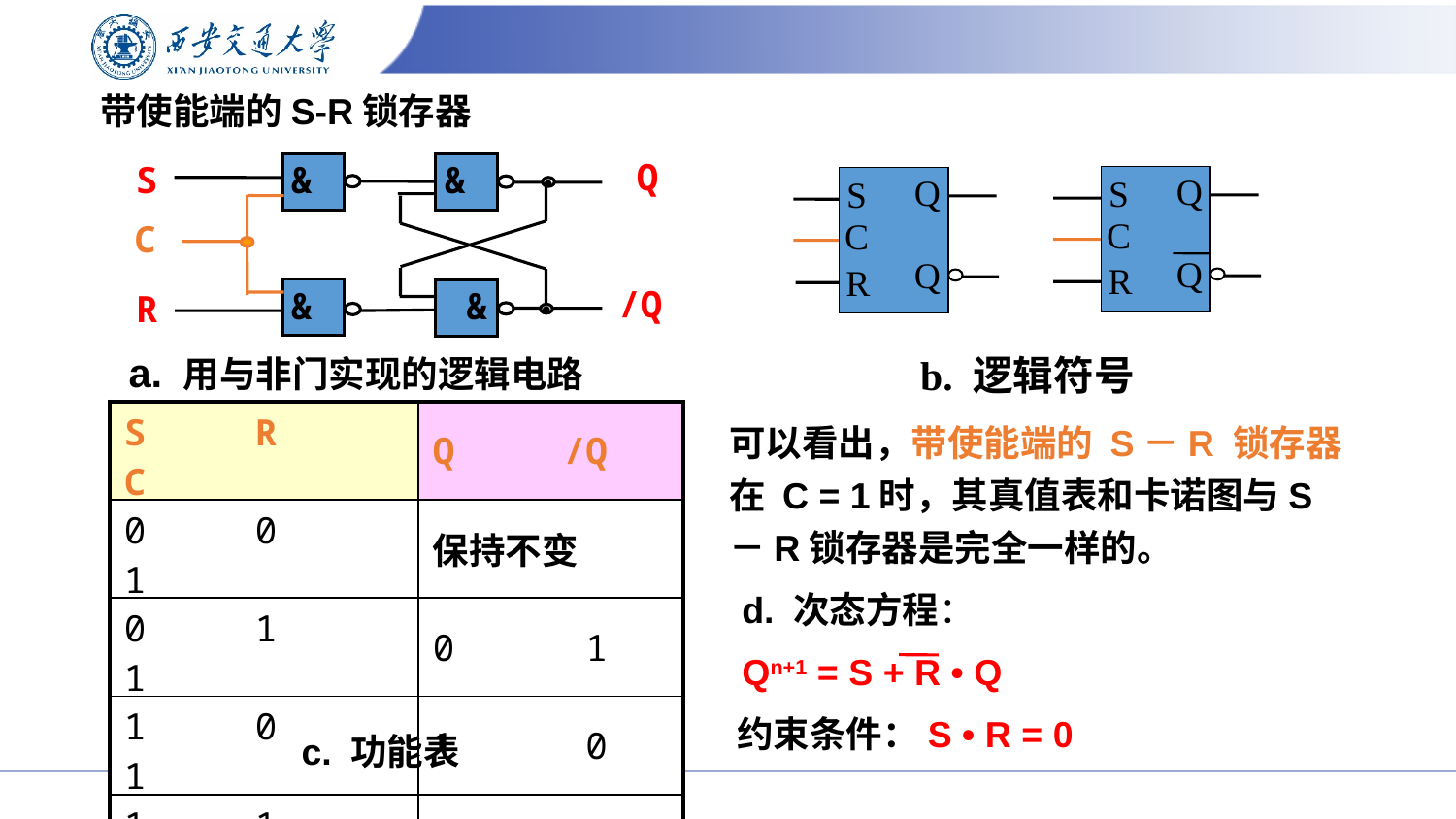

# 带使能端的S-R锁存器

Q
S
&

&

&

C

/Q
 &
R

Q
S

C
Q
R

Q
S

C
Q
R

●
●
b. 逻辑符号
a. 用与非门实现的逻辑电路
| S R C | Q /Q |
| --- | --- |
| 0 0 1 | 保持不变 |
| 0 1 1 | 0 1 |
| 1 0 1 | 1 0 |
| 1 1 1 | 1 1 |
| d d 0 | 保持不变 |
可以看出，带使能端的 S－R 锁存器在 C = 1时，其真值表和卡诺图与S－R锁存器是完全一样的。
       d. 次态方程：
       Qn+1 = S + R • Q
       约束条件：S • R = 0

c. 功能表